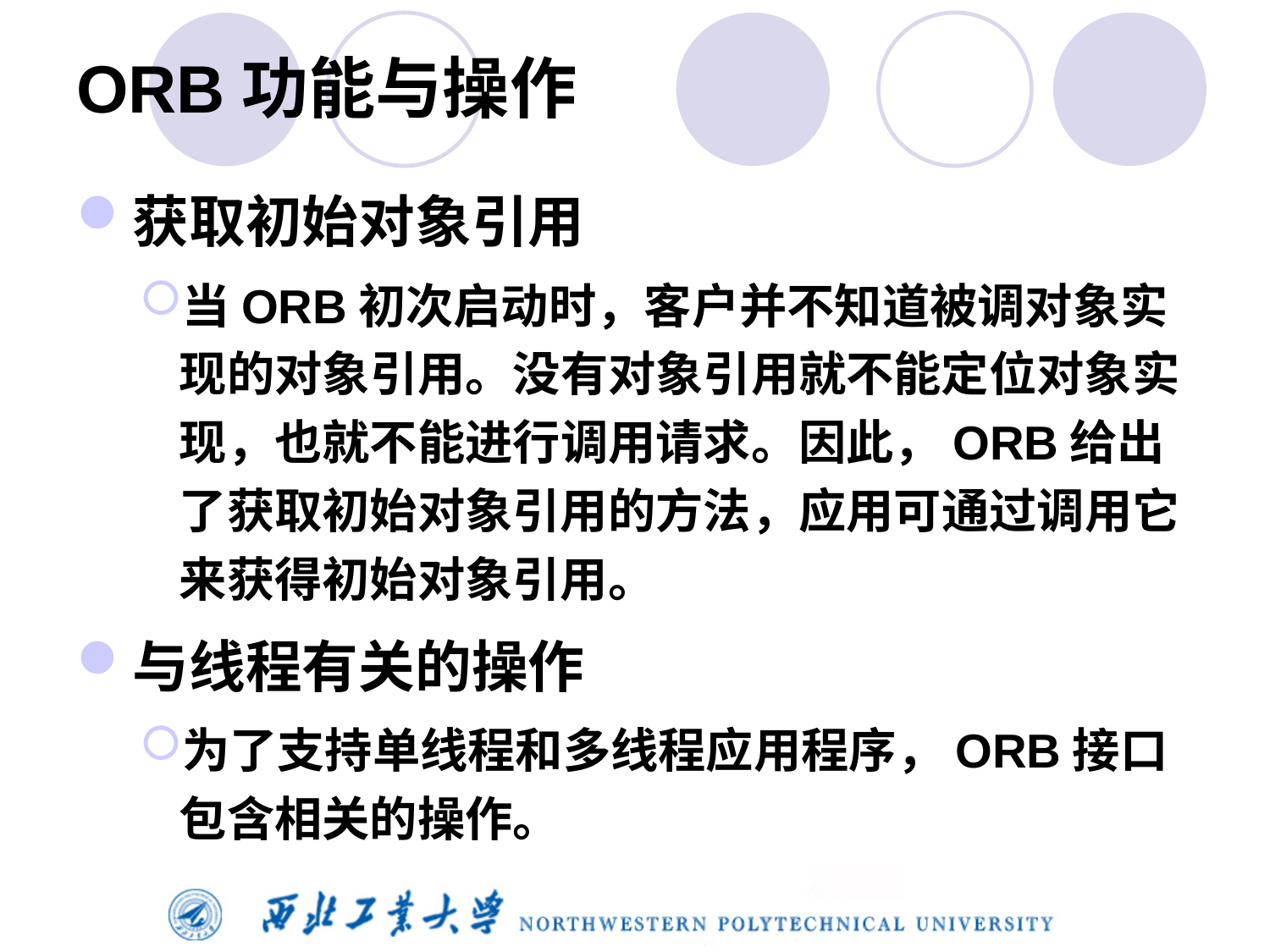

# ORB功能与操作
获取初始对象引用
当ORB初次启动时，客户并不知道被调对象实现的对象引用。没有对象引用就不能定位对象实现，也就不能进行调用请求。因此，ORB给出了获取初始对象引用的方法，应用可通过调用它来获得初始对象引用。
与线程有关的操作
为了支持单线程和多线程应用程序，ORB接口包含相关的操作。